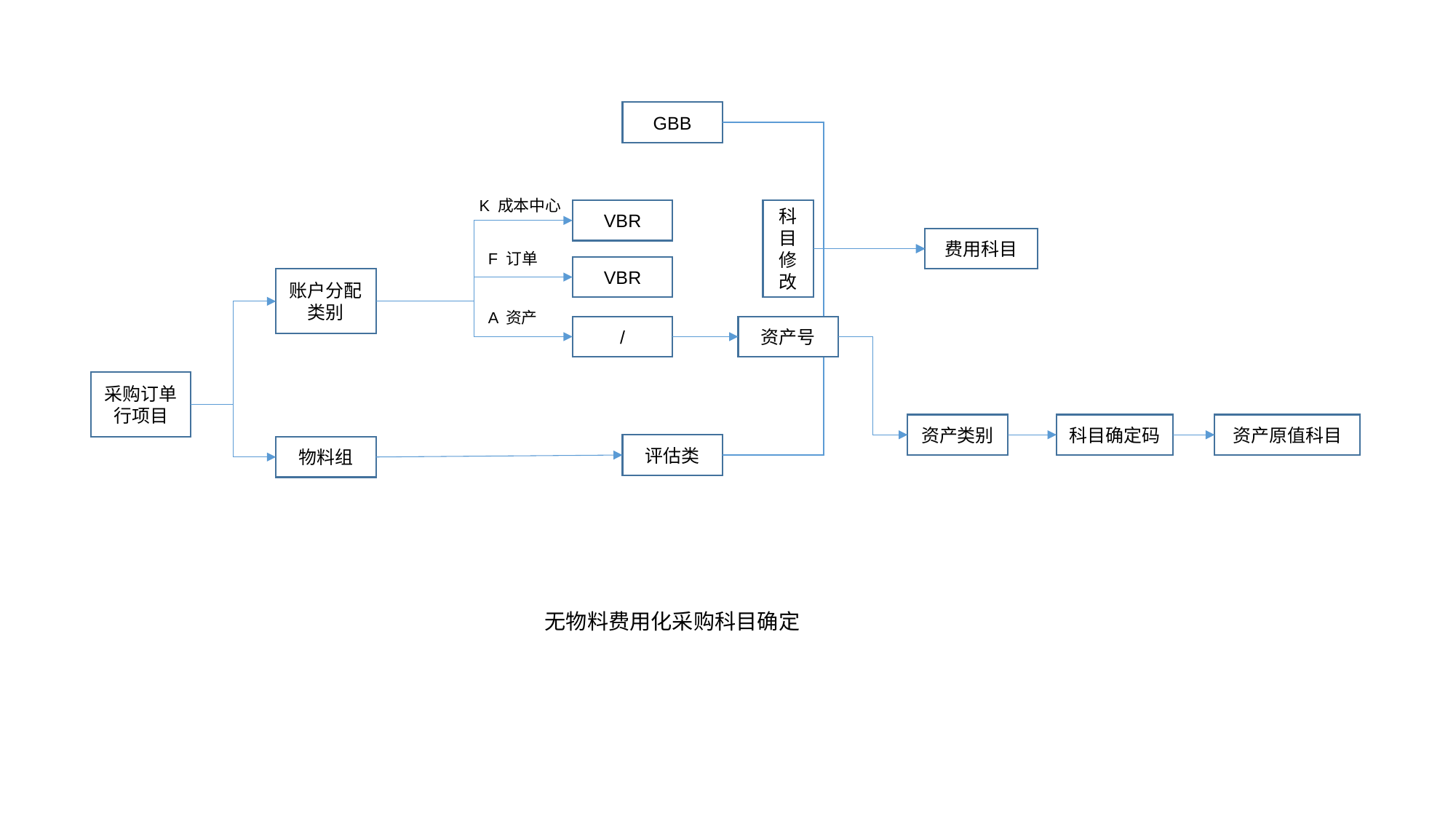

GBB
K 成本中心
VBR
科目修改
费用科目
F 订单
VBR
账户分配类别
A 资产
/
资产号
采购订单行项目
科目确定码
资产类别
资产原值科目
评估类
物料组
无物料费用化采购科目确定